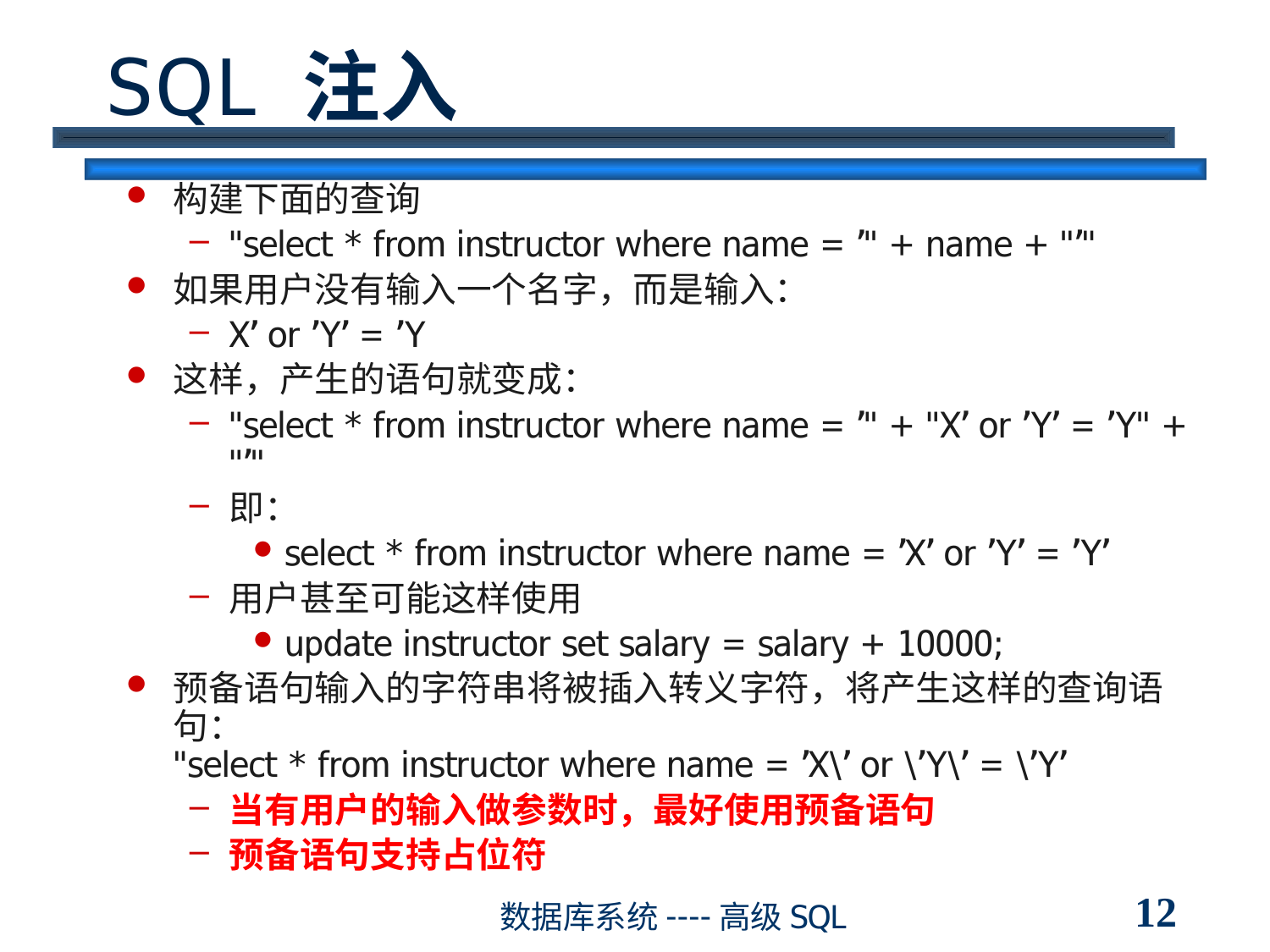

# SQL 注入
构建下面的查询
"select * from instructor where name = ’" + name + "’"
如果用户没有输入一个名字，而是输入：
X’ or ’Y’ = ’Y
这样，产生的语句就变成：
"select * from instructor where name = ’" + "X’ or ’Y’ = ’Y" + "’"
即：
select * from instructor where name = ’X’ or ’Y’ = ’Y’
用户甚至可能这样使用
update instructor set salary = salary + 10000;
预备语句输入的字符串将被插入转义字符，将产生这样的查询语句：
"select * from instructor where name = ’X\’ or \’Y\’ = \’Y’
当有用户的输入做参数时，最好使用预备语句
预备语句支持占位符
12
数据库系统----高级SQL